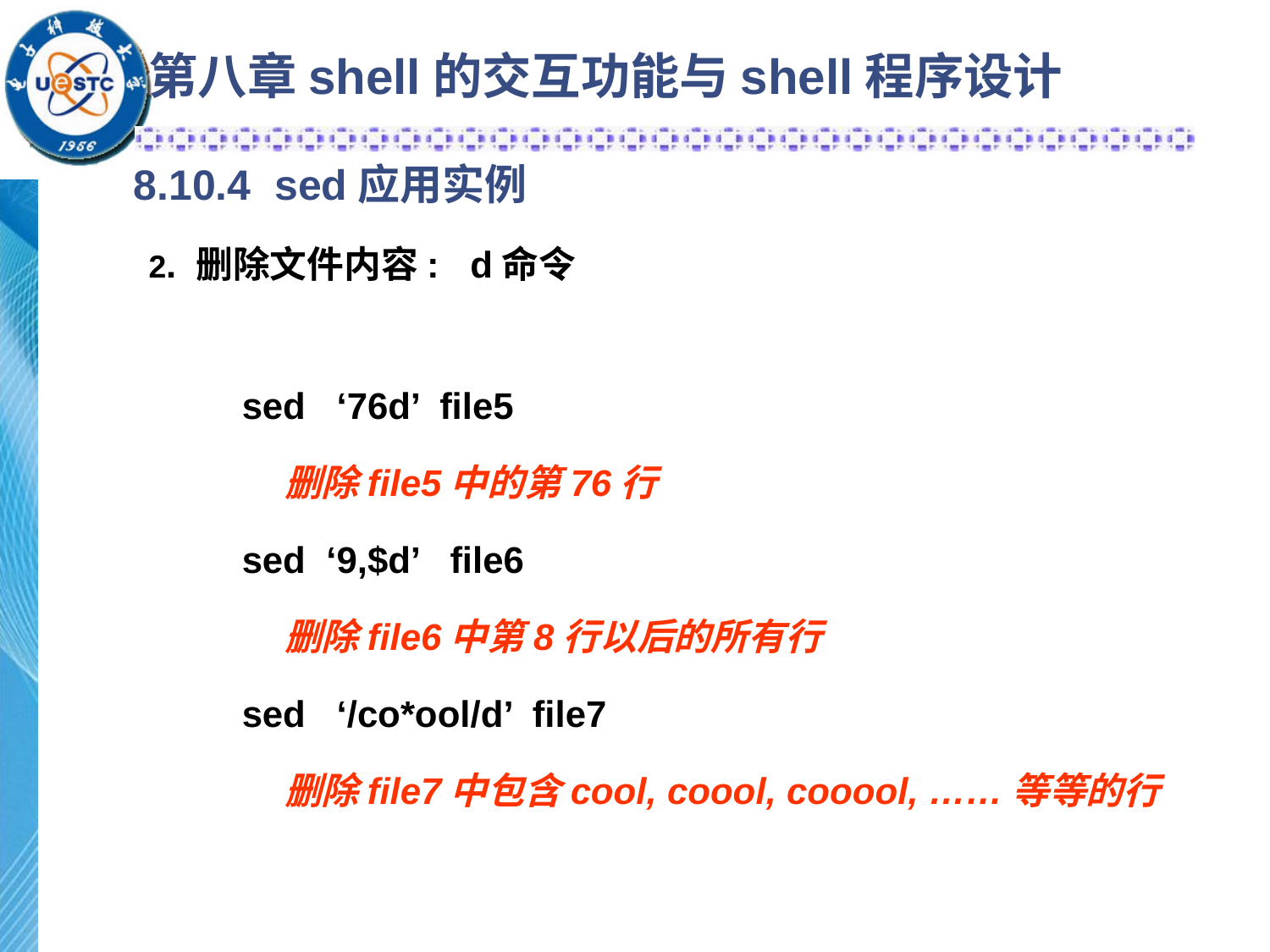

第八章shell的交互功能与shell程序设计
8.10.4  sed应用实例
2. 删除文件内容:   d命令

         sed   ‘76d’  file5
               删除file5中的第76行
         sed  ‘9,$d’   file6
               删除file6中第8行以后的所有行
         sed   ‘/co*ool/d’  file7
               删除file7中包含cool, coool, cooool, ……等等的行